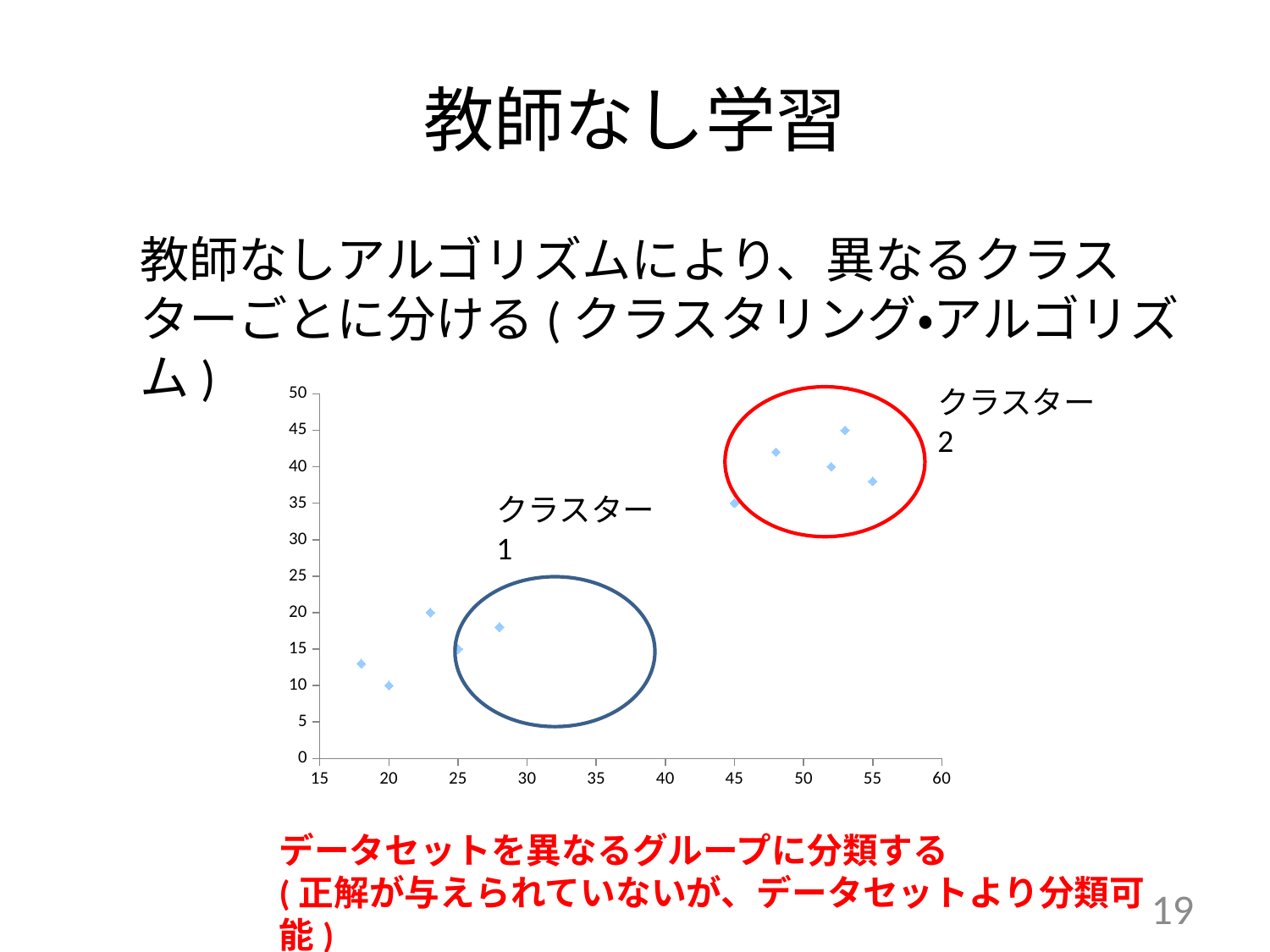

# 教師なし学習
教師なしアルゴリズムにより、異なるクラスターごとに分ける(クラスタリング・アルゴリズム)
クラスター2

### Chart

| Category |  |
|---|---|
クラスター1

データセットを異なるグループに分類する
(正解が与えられていないが、データセットより分類可能)
19